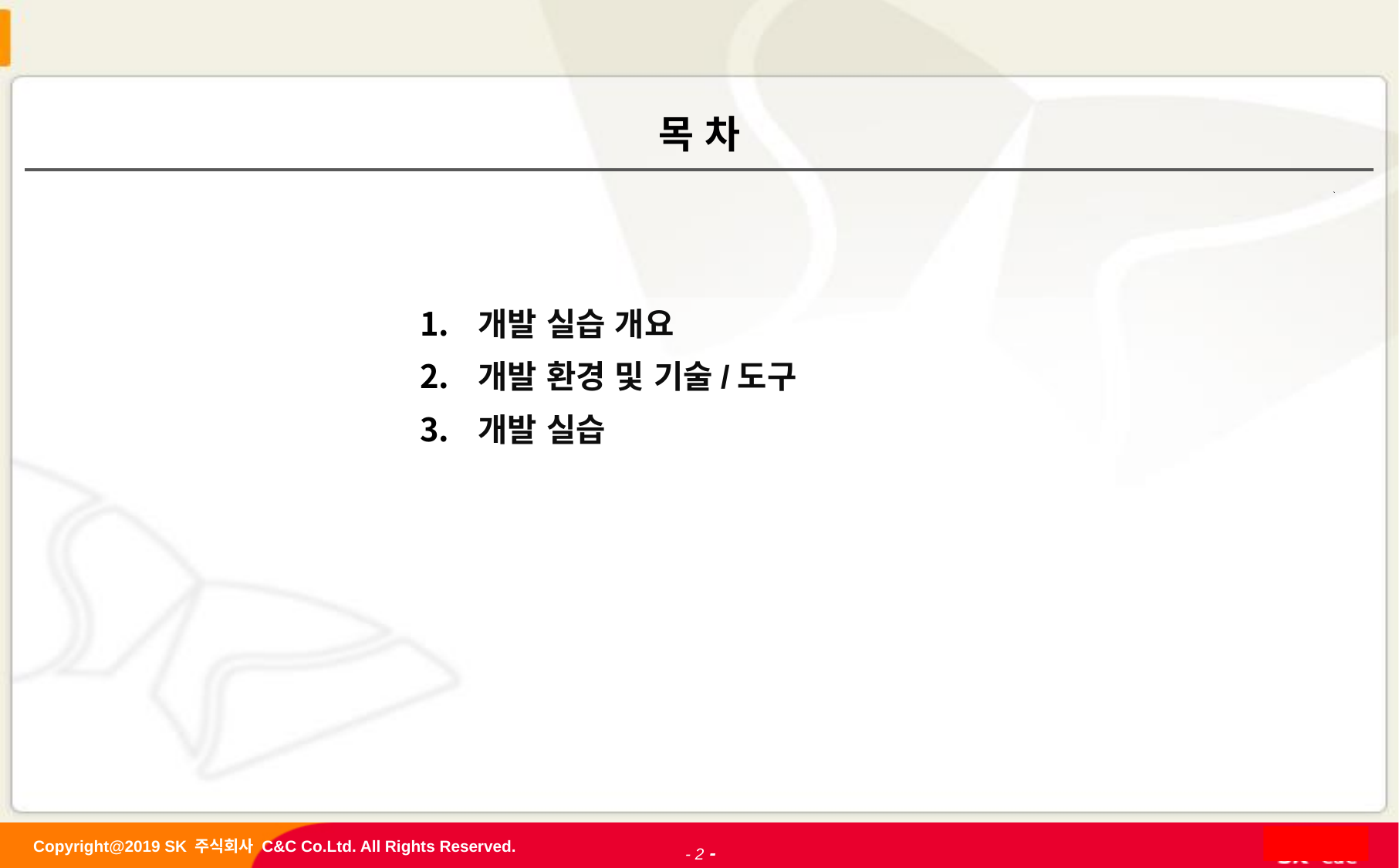

# 목 차
개발 실습 개요
개발 환경 및 기술/도구
개발 실습